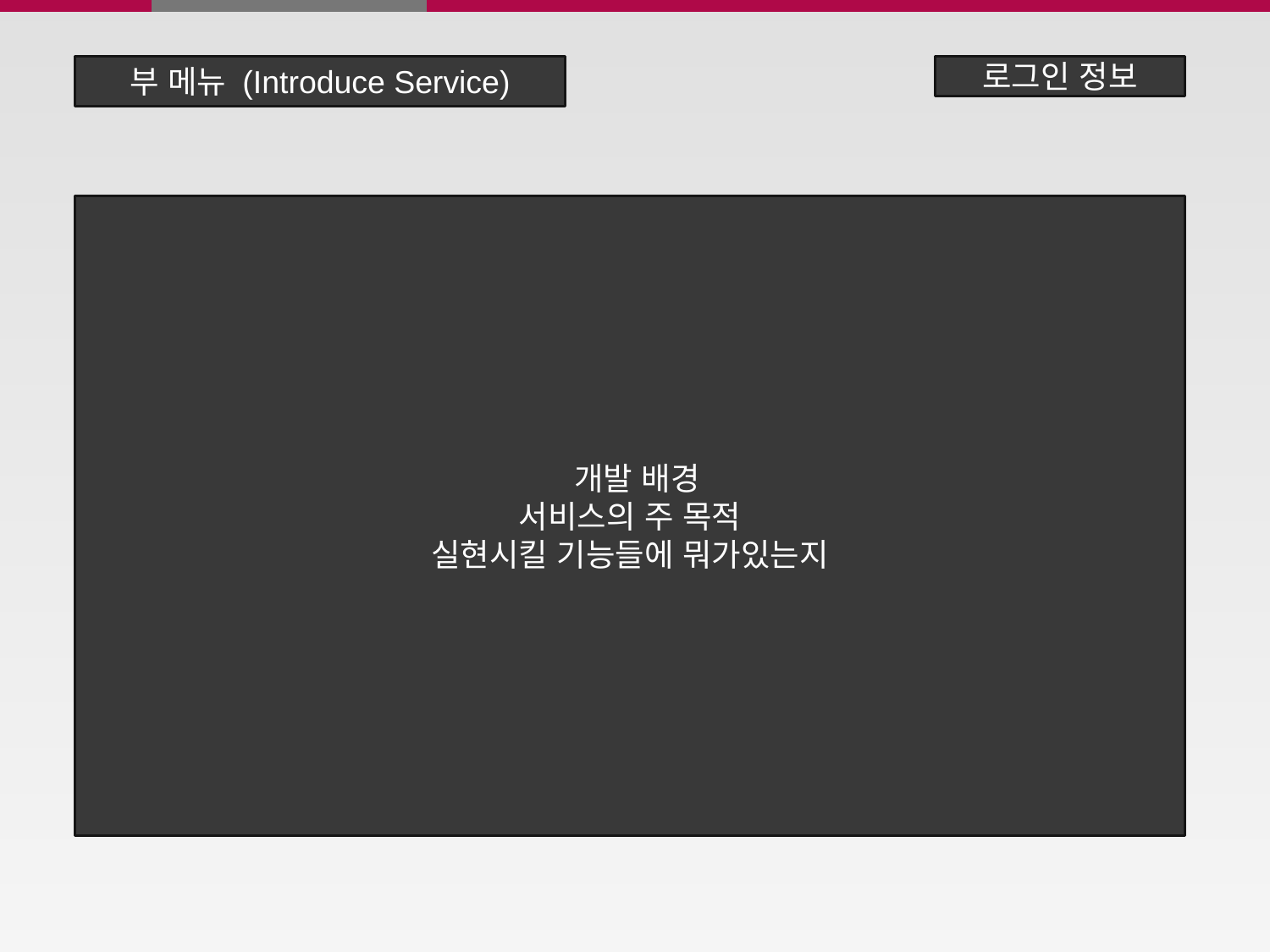

부 메뉴 (Introduce Service)
로그인 정보
 개발 배경
서비스의 주 목적
실현시킬 기능들에 뭐가있는지